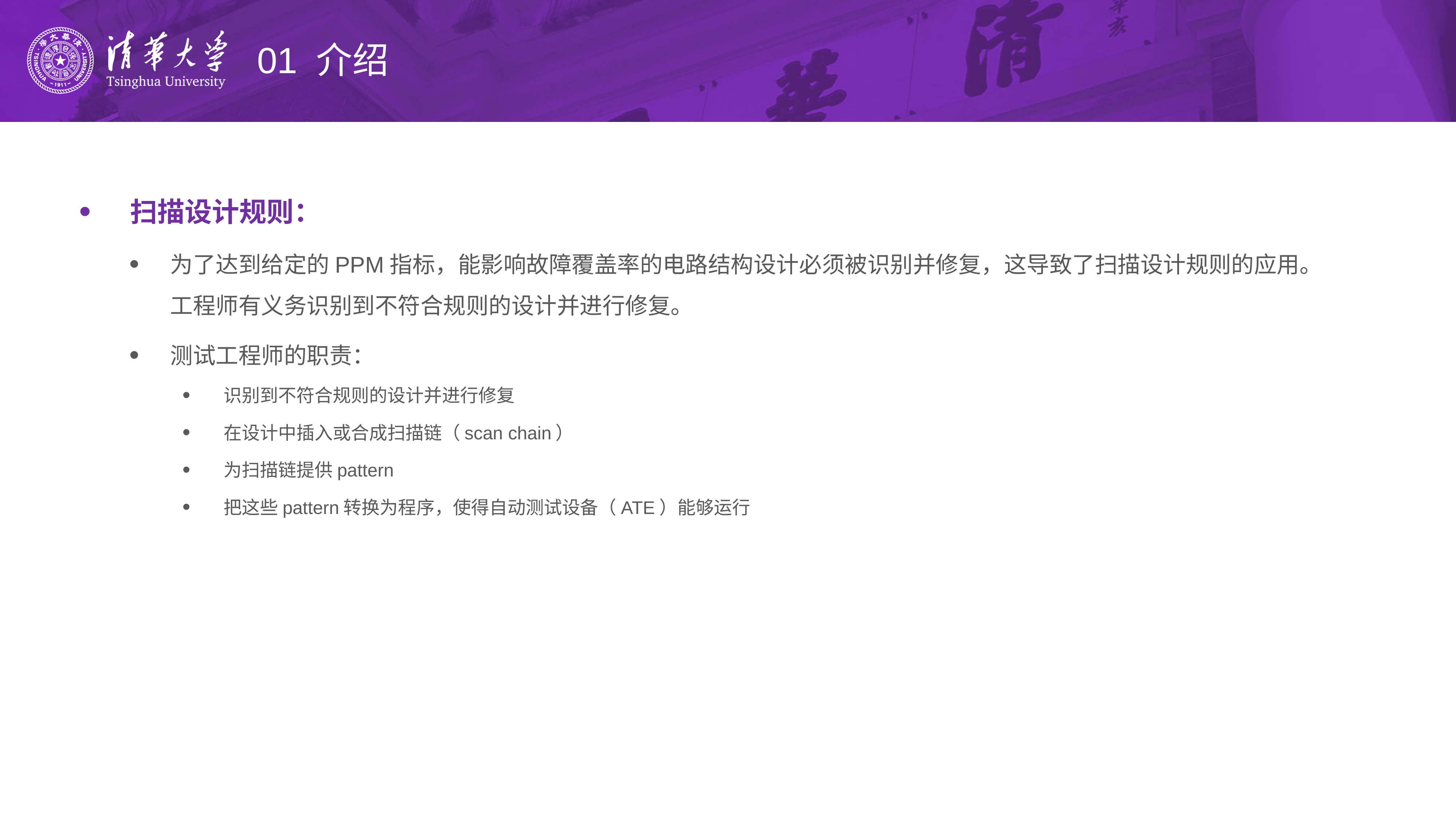

# 01 介绍
扫描设计规则：
为了达到给定的PPM指标，能影响故障覆盖率的电路结构设计必须被识别并修复，这导致了扫描设计规则的应用。工程师有义务识别到不符合规则的设计并进行修复。
测试工程师的职责：
识别到不符合规则的设计并进行修复
在设计中插入或合成扫描链（scan chain）
为扫描链提供pattern
把这些pattern转换为程序，使得自动测试设备（ATE）能够运行